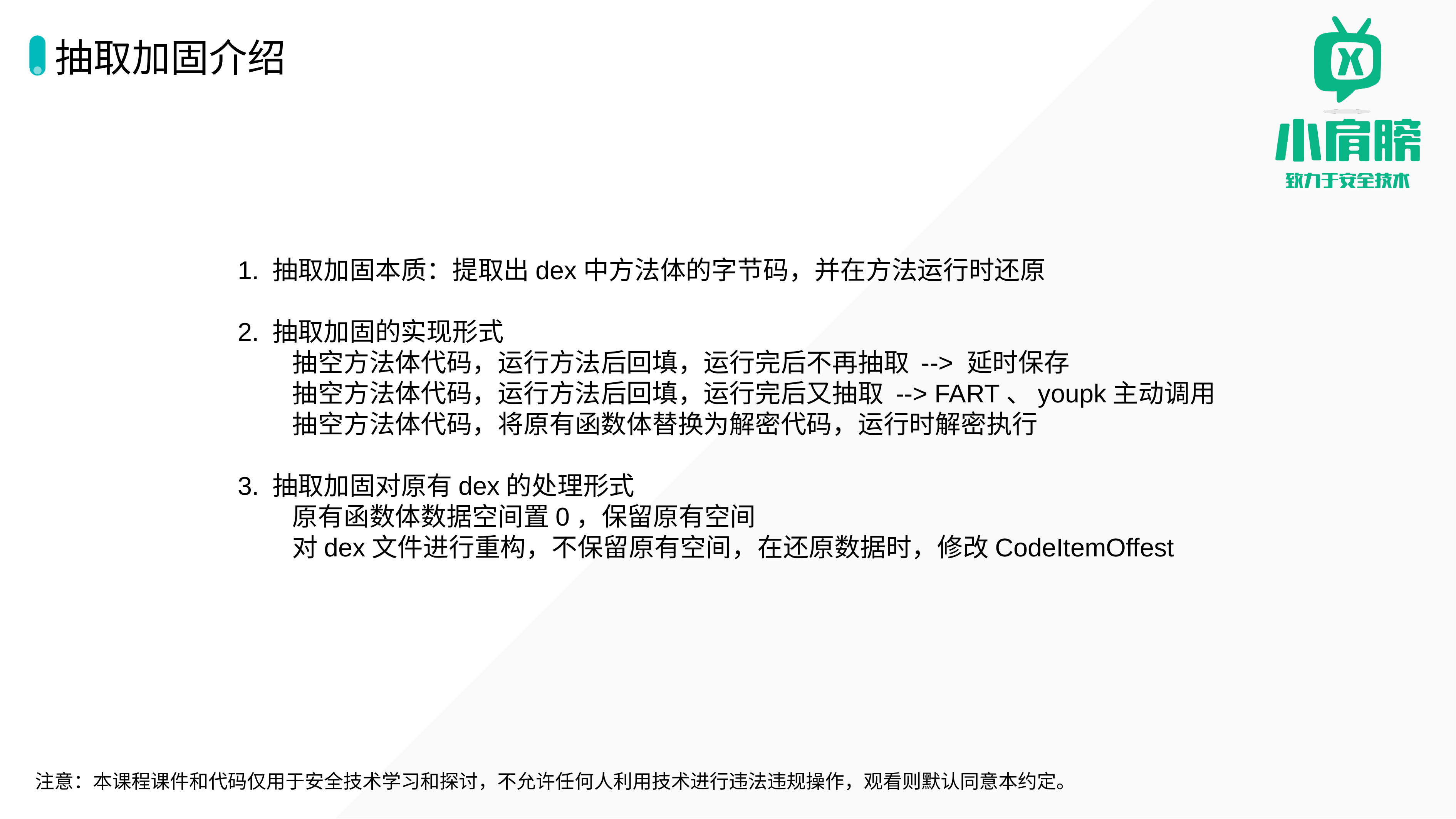

# 抽取加固介绍
1. 抽取加固本质：提取出dex中方法体的字节码，并在方法运行时还原

2. 抽取加固的实现形式
抽空方法体代码，运行方法后回填，运行完后不再抽取 --> 延时保存
抽空方法体代码，运行方法后回填，运行完后又抽取 --> FART、youpk主动调用
抽空方法体代码，将原有函数体替换为解密代码，运行时解密执行

3. 抽取加固对原有dex的处理形式
原有函数体数据空间置0，保留原有空间
对dex文件进行重构，不保留原有空间，在还原数据时，修改CodeItemOffest